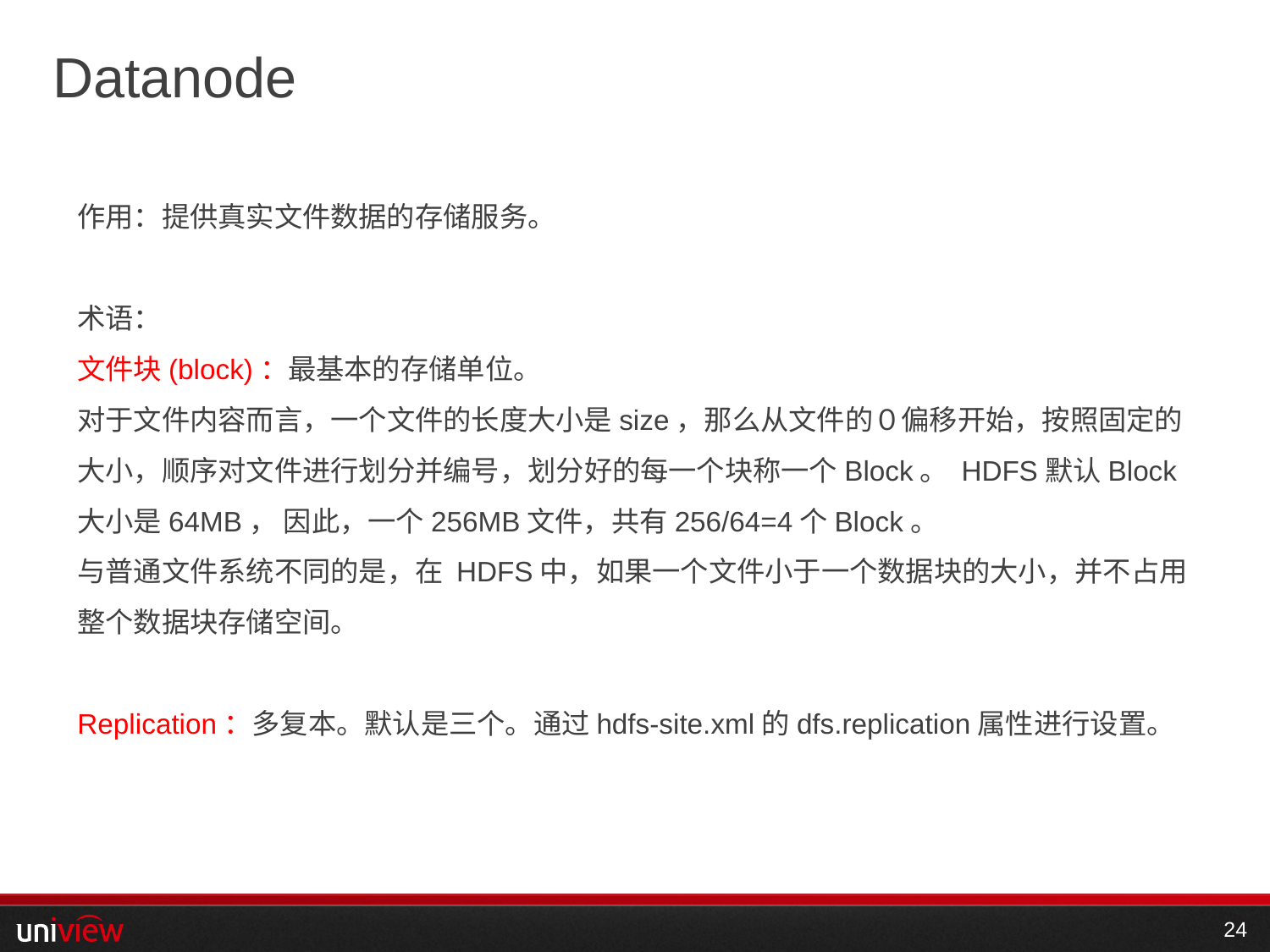

# Datanode
作用：提供真实文件数据的存储服务。

术语：
文件块(block)：最基本的存储单位。
对于文件内容而言，一个文件的长度大小是size，那么从文件的０偏移开始，按照固定的大小，顺序对文件进行划分并编号，划分好的每一个块称一个Block。 HDFS默认Block大小是64MB， 因此，一个256MB文件，共有256/64=4个Block。
与普通文件系统不同的是，在 HDFS中，如果一个文件小于一个数据块的大小，并不占用整个数据块存储空间。

Replication：多复本。默认是三个。通过hdfs-site.xml的dfs.replication属性进行设置。